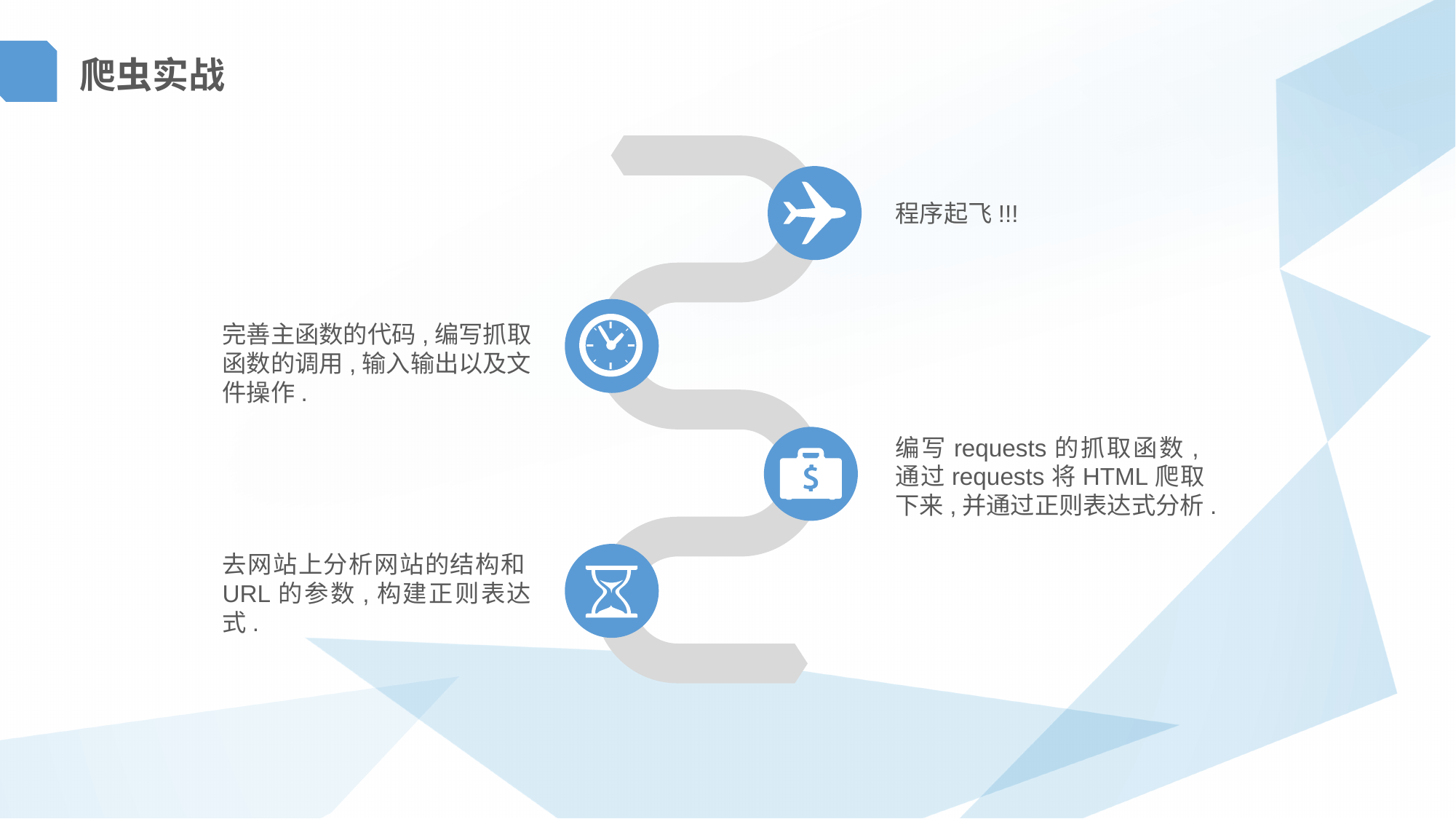

爬虫实战

程序起飞!!!

完善主函数的代码,编写抓取函数的调用,输入输出以及文件操作.

编写requests的抓取函数,通过requests将HTML爬取下来,并通过正则表达式分析.
去网站上分析网站的结构和URL的参数,构建正则表达式.